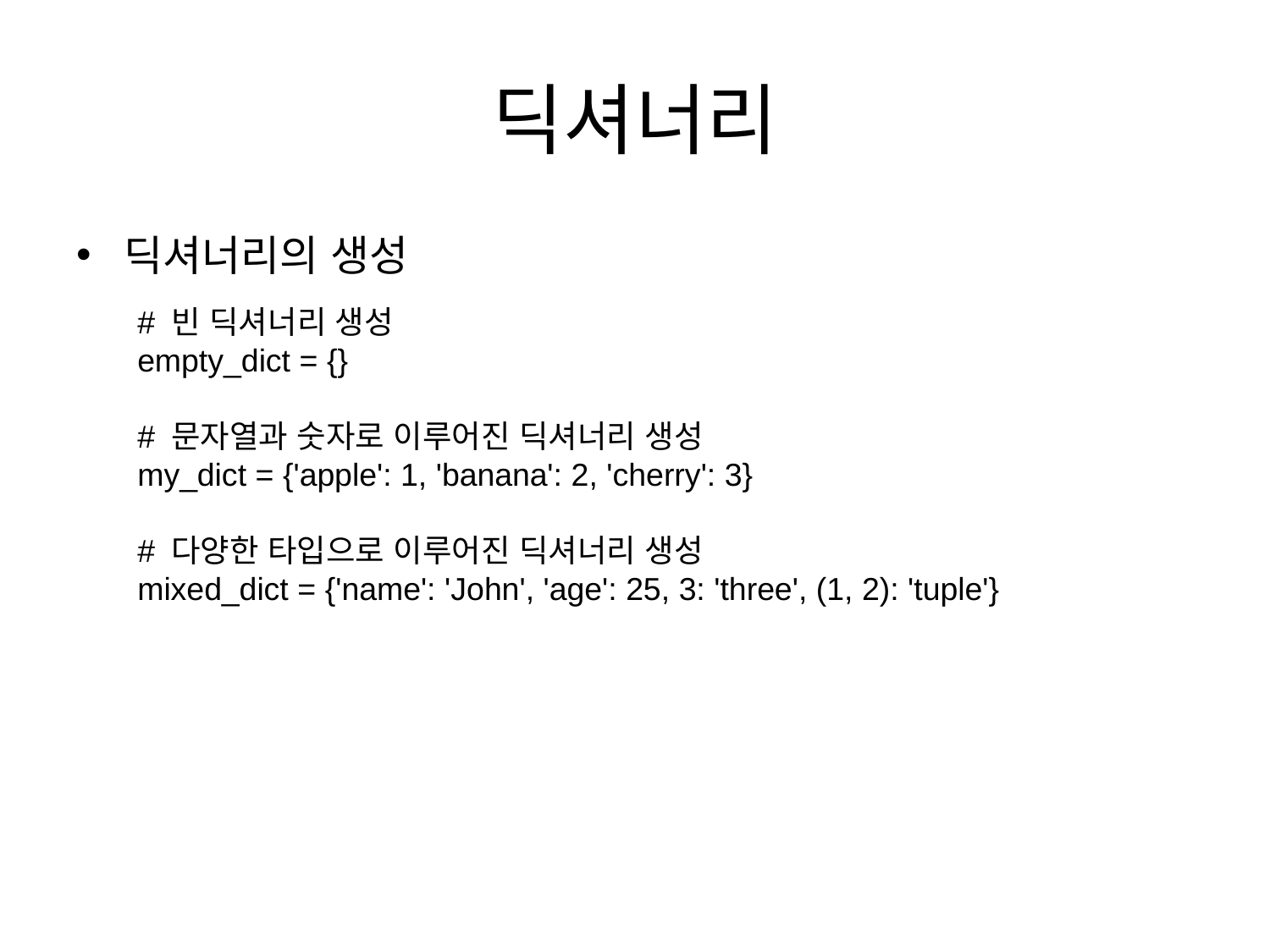

# 딕셔너리
딕셔너리의 생성
# 빈 딕셔너리 생성
empty_dict = {}

# 문자열과 숫자로 이루어진 딕셔너리 생성
my_dict = {'apple': 1, 'banana': 2, 'cherry': 3}

# 다양한 타입으로 이루어진 딕셔너리 생성
mixed_dict = {'name': 'John', 'age': 25, 3: 'three', (1, 2): 'tuple'}